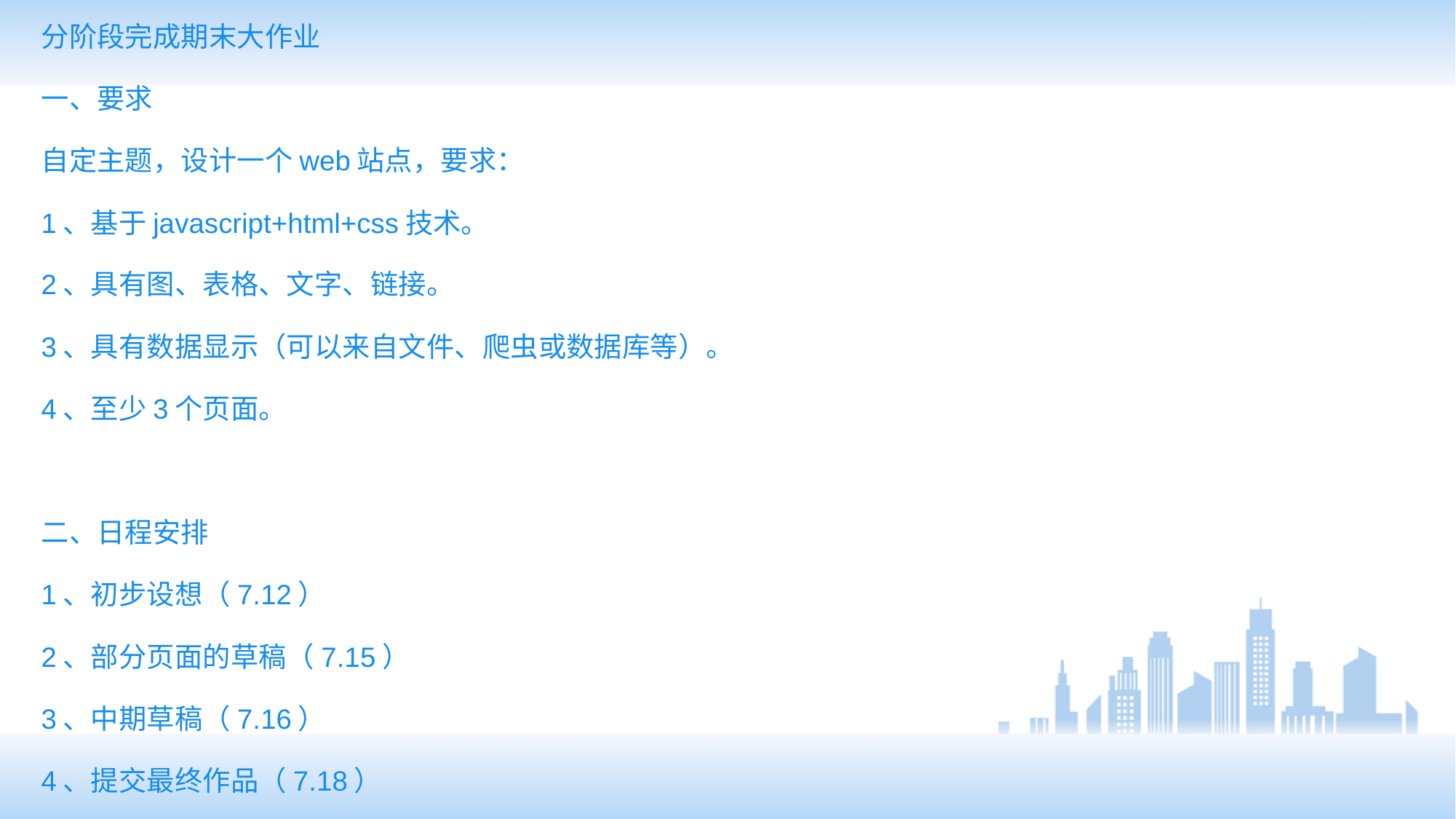

分阶段完成期末大作业
一、要求
自定主题，设计一个web站点，要求：
1、基于javascript+html+css技术。
2、具有图、表格、文字、链接。
3、具有数据显示（可以来自文件、爬虫或数据库等）。
4、至少3个页面。

二、日程安排
1、初步设想（7.12）
2、部分页面的草稿（7.15）
3、中期草稿（7.16）
4、提交最终作品（7.18）